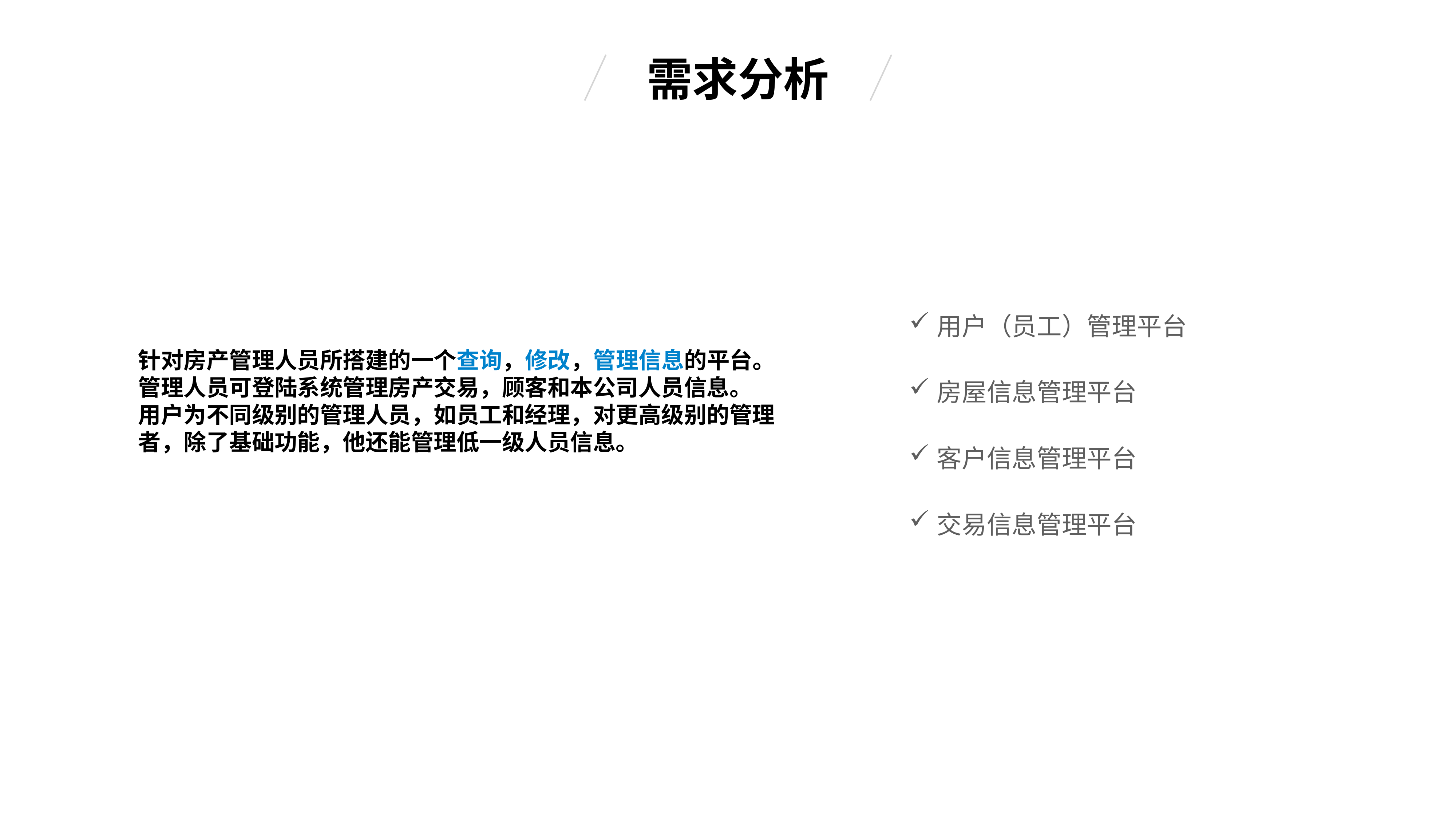

需求分析

用户（员工）管理平台
房屋信息管理平台
客户信息管理平台
交易信息管理平台
针对房产管理人员所搭建的一个查询，修改，管理信息的平台。
管理人员可登陆系统管理房产交易，顾客和本公司人员信息。
用户为不同级别的管理人员，如员工和经理，对更高级别的管理者，除了基础功能，他还能管理低一级人员信息。